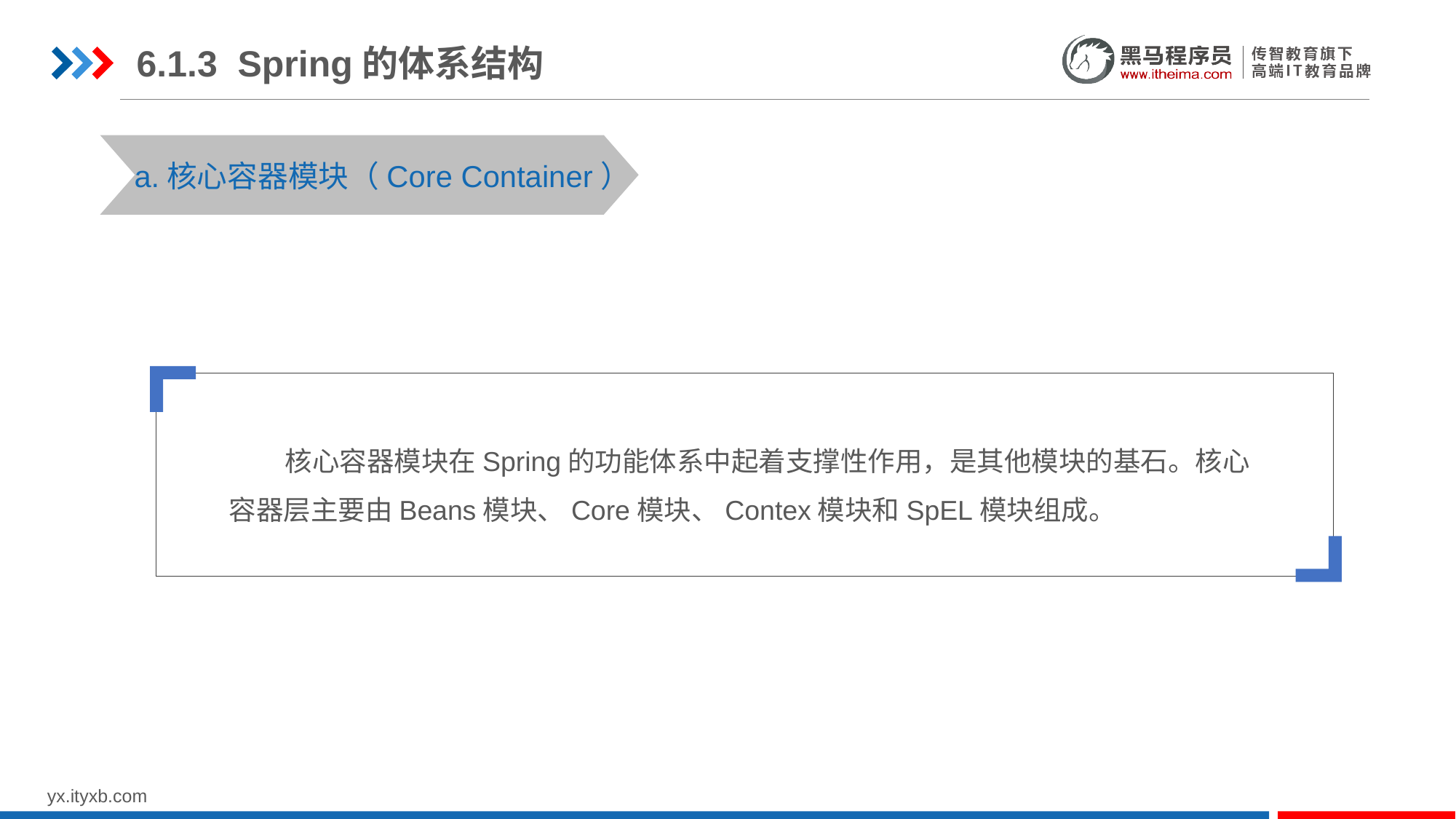

6.1.3  Spring的体系结构

STEP  01
STEP  03
a.核心容器模块（Core Container）

        核心容器模块在Spring的功能体系中起着支撑性作用，是其他模块的基石。核心容器层主要由Beans模块、Core模块、Contex模块和SpEL模块组成。